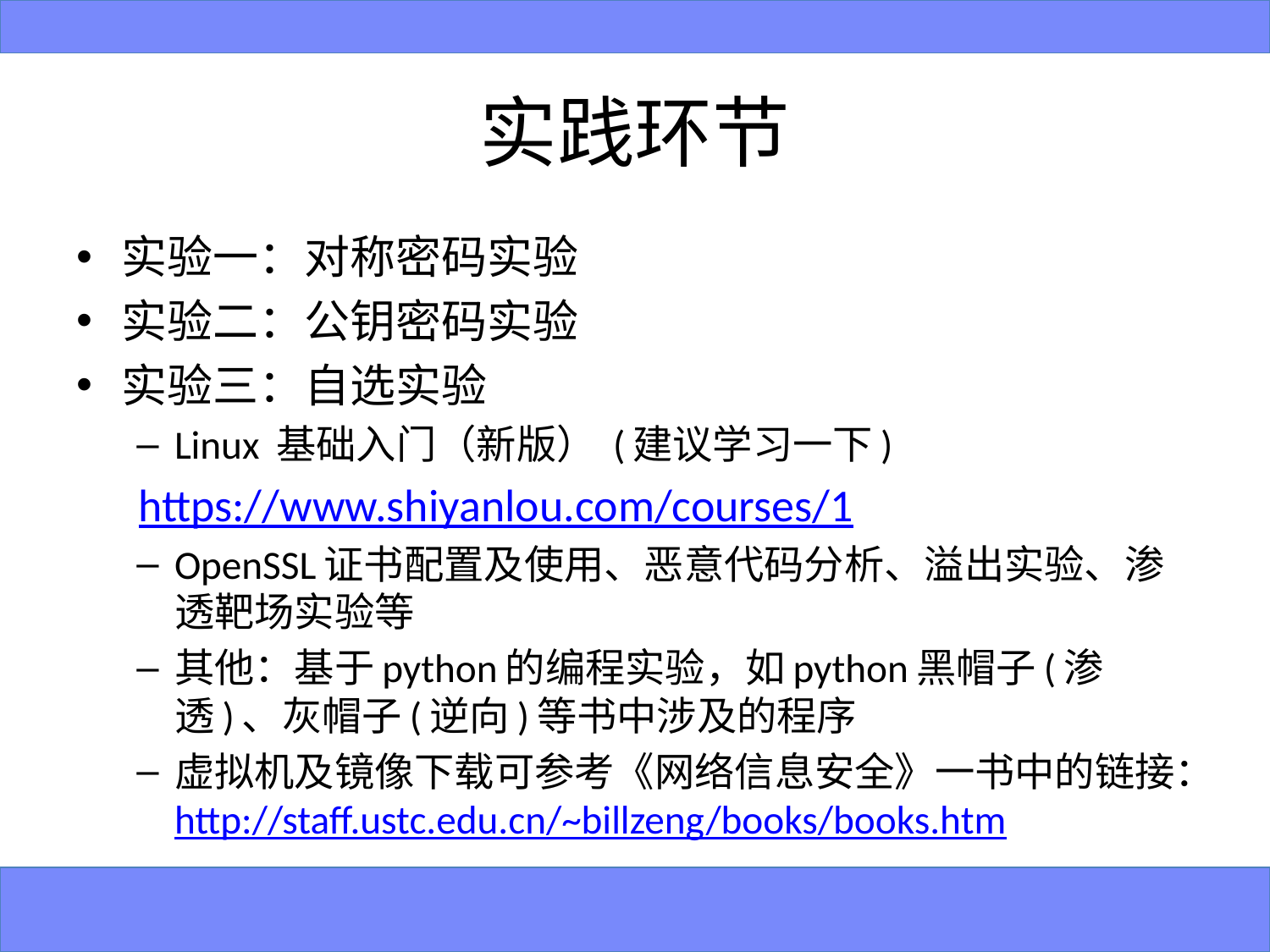

# 实践环节
实验一：对称密码实验
实验二：公钥密码实验
实验三：自选实验
Linux 基础入门（新版） (建议学习一下)
      https://www.shiyanlou.com/courses/1
OpenSSL证书配置及使用、恶意代码分析、溢出实验、渗透靶场实验等
其他：基于python的编程实验，如python黑帽子(渗透)、灰帽子(逆向)等书中涉及的程序
虚拟机及镜像下载可参考《网络信息安全》一书中的链接：http://staff.ustc.edu.cn/~billzeng/books/books.htm

7